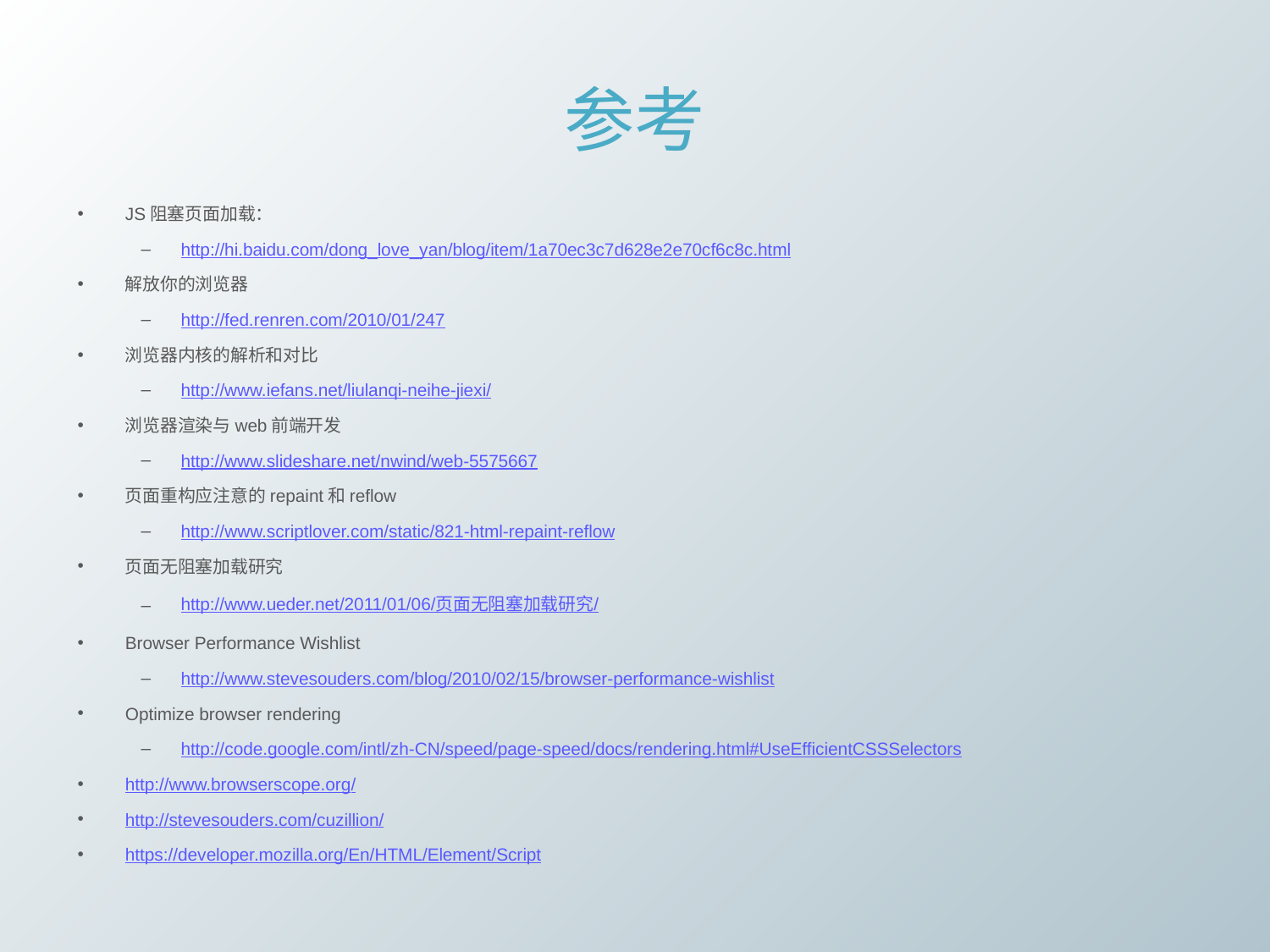

# 参考
JS阻塞页面加载：
http://hi.baidu.com/dong_love_yan/blog/item/1a70ec3c7d628e2e70cf6c8c.html
解放你的浏览器
http://fed.renren.com/2010/01/247
浏览器内核的解析和对比
http://www.iefans.net/liulanqi-neihe-jiexi/
浏览器渲染与web前端开发
http://www.slideshare.net/nwind/web-5575667
页面重构应注意的repaint和reflow
http://www.scriptlover.com/static/821-html-repaint-reflow
页面无阻塞加载研究
http://www.ueder.net/2011/01/06/页面无阻塞加载研究/
Browser Performance Wishlist
http://www.stevesouders.com/blog/2010/02/15/browser-performance-wishlist
Optimize browser rendering
http://code.google.com/intl/zh-CN/speed/page-speed/docs/rendering.html#UseEfficientCSSSelectors
http://www.browserscope.org/
http://stevesouders.com/cuzillion/
https://developer.mozilla.org/En/HTML/Element/Script